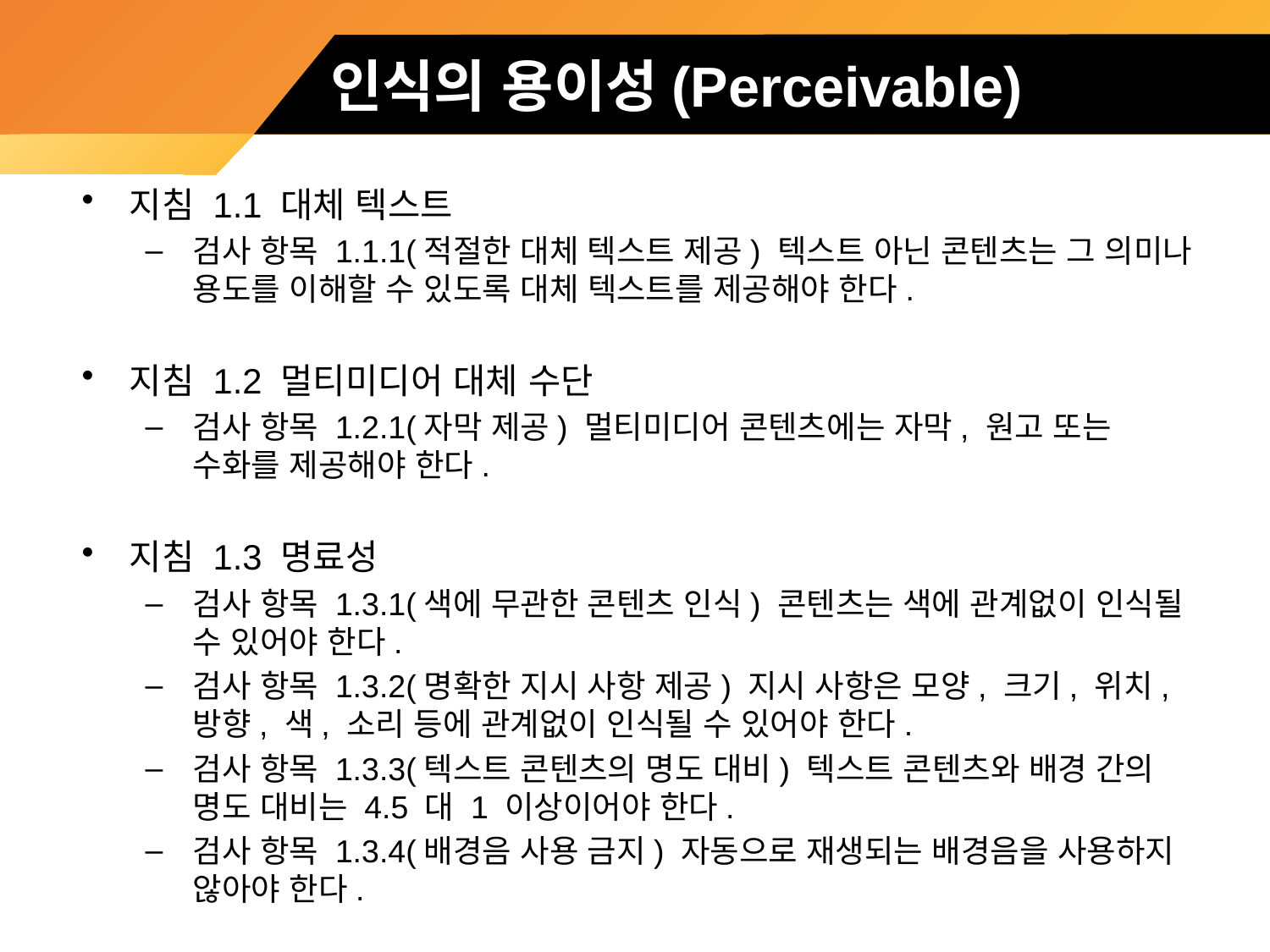

# 인식의 용이성(Perceivable)
지침 1.1 대체 텍스트
검사 항목 1.1.1(적절한 대체 텍스트 제공) 텍스트 아닌 콘텐츠는 그 의미나 용도를 이해할 수 있도록 대체 텍스트를 제공해야 한다.

지침 1.2 멀티미디어 대체 수단
검사 항목 1.2.1(자막 제공) 멀티미디어 콘텐츠에는 자막, 원고 또는 수화를 제공해야 한다.

지침 1.3 명료성
검사 항목 1.3.1(색에 무관한 콘텐츠 인식) 콘텐츠는 색에 관계없이 인식될 수 있어야 한다.
검사 항목 1.3.2(명확한 지시 사항 제공) 지시 사항은 모양, 크기, 위치, 방향, 색, 소리 등에 관계없이 인식될 수 있어야 한다.
검사 항목 1.3.3(텍스트 콘텐츠의 명도 대비) 텍스트 콘텐츠와 배경 간의 명도 대비는 4.5 대 1 이상이어야 한다.
검사 항목 1.3.4(배경음 사용 금지) 자동으로 재생되는 배경음을 사용하지 않아야 한다.